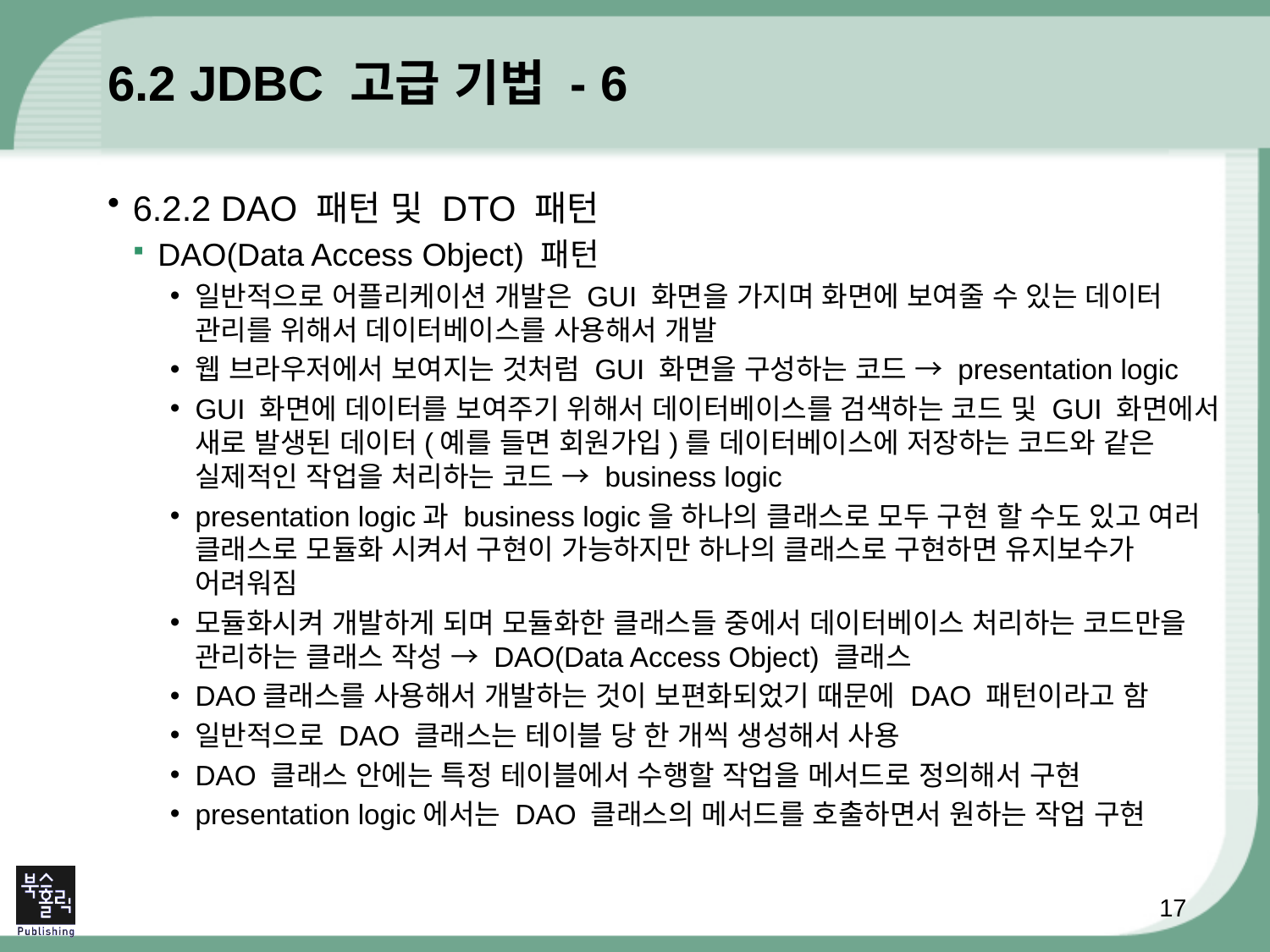

# 6.2 JDBC 고급 기법 - 6
6.2.2 DAO 패턴 및 DTO 패턴
DAO(Data Access Object) 패턴
일반적으로 어플리케이션 개발은 GUI 화면을 가지며 화면에 보여줄 수 있는 데이터 관리를 위해서 데이터베이스를 사용해서 개발
웹 브라우저에서 보여지는 것처럼 GUI 화면을 구성하는 코드 → presentation logic
GUI 화면에 데이터를 보여주기 위해서 데이터베이스를 검색하는 코드 및 GUI 화면에서 새로 발생된 데이터(예를 들면 회원가입)를 데이터베이스에 저장하는 코드와 같은 실제적인 작업을 처리하는 코드 → business logic
presentation logic과 business logic을 하나의 클래스로 모두 구현 할 수도 있고 여러 클래스로 모듈화 시켜서 구현이 가능하지만 하나의 클래스로 구현하면 유지보수가 어려워짐
모듈화시켜 개발하게 되며 모듈화한 클래스들 중에서 데이터베이스 처리하는 코드만을 관리하는 클래스 작성 → DAO(Data Access Object) 클래스
DAO클래스를 사용해서 개발하는 것이 보편화되었기 때문에 DAO 패턴이라고 함
일반적으로 DAO 클래스는 테이블 당 한 개씩 생성해서 사용
DAO 클래스 안에는 특정 테이블에서 수행할 작업을 메서드로 정의해서 구현
presentation logic에서는 DAO 클래스의 메서드를 호출하면서 원하는 작업 구현

17